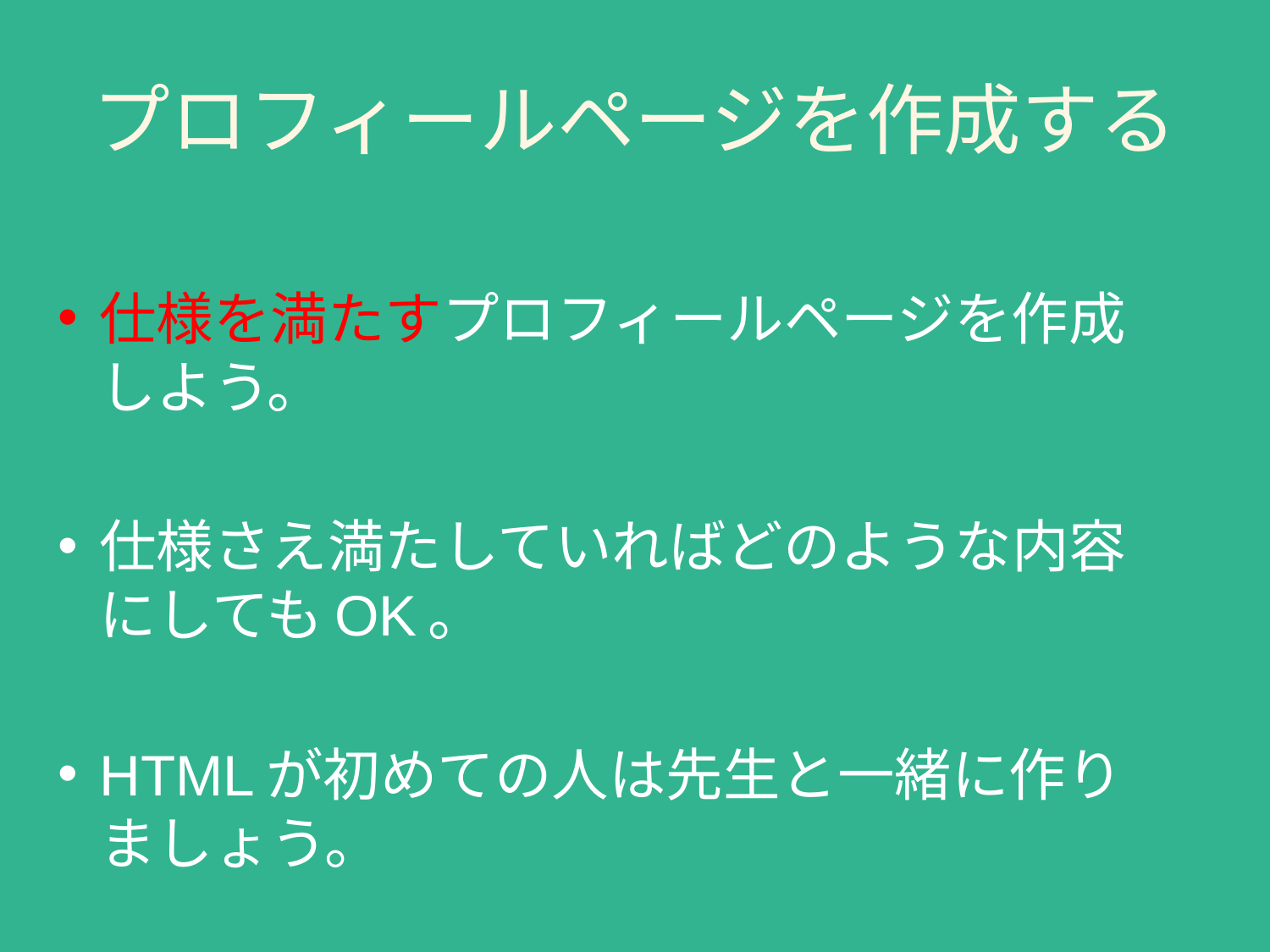

# プロフィールページを作成する
仕様を満たすプロフィールページを作成しよう。

仕様さえ満たしていればどのような内容にしてもOK。

HTMLが初めての人は先生と一緒に作りましょう。